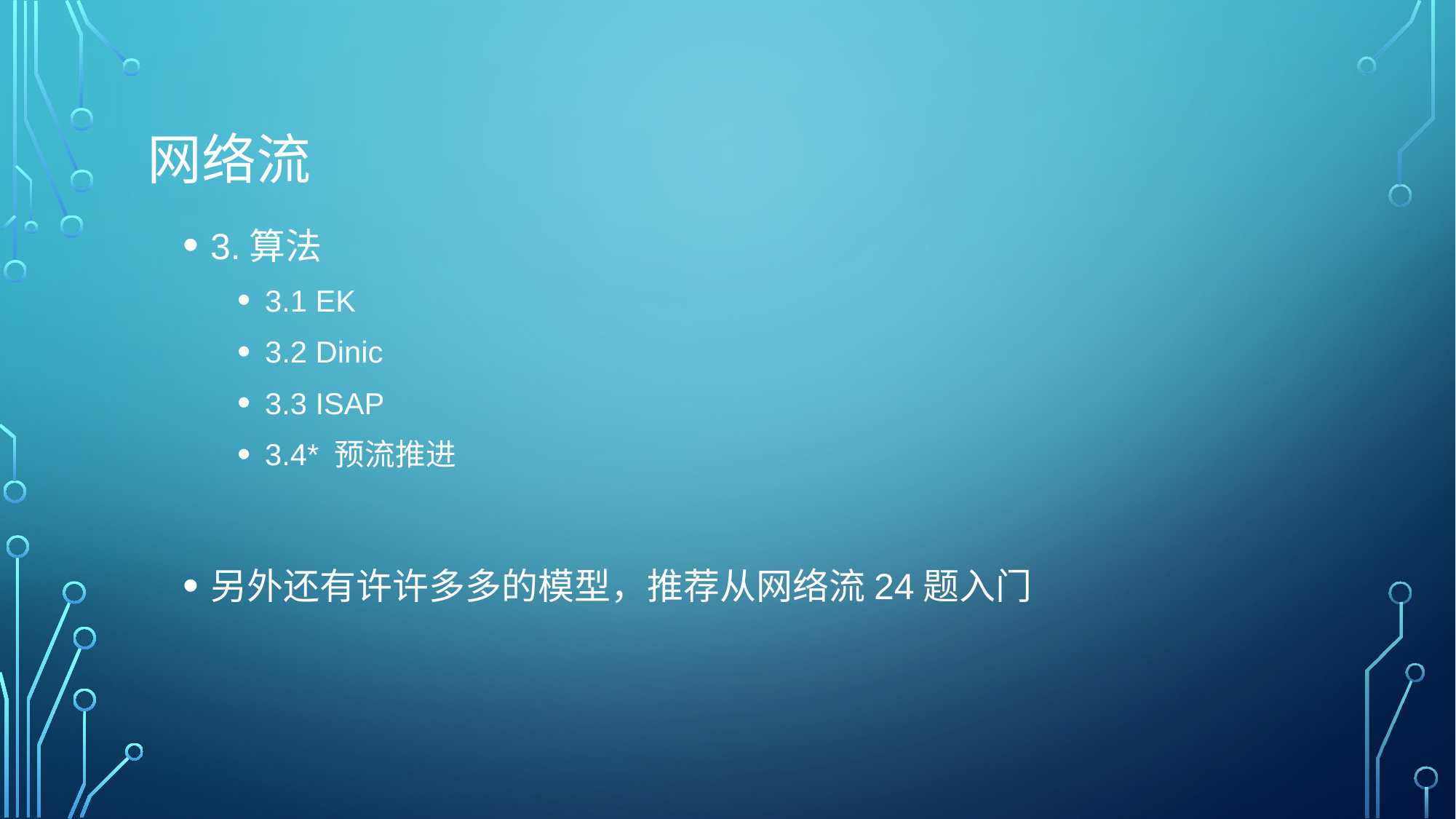

# 网络流
3.算法
3.1 EK
3.2 Dinic
3.3 ISAP
3.4* 预流推进

另外还有许许多多的模型，推荐从网络流24题入门